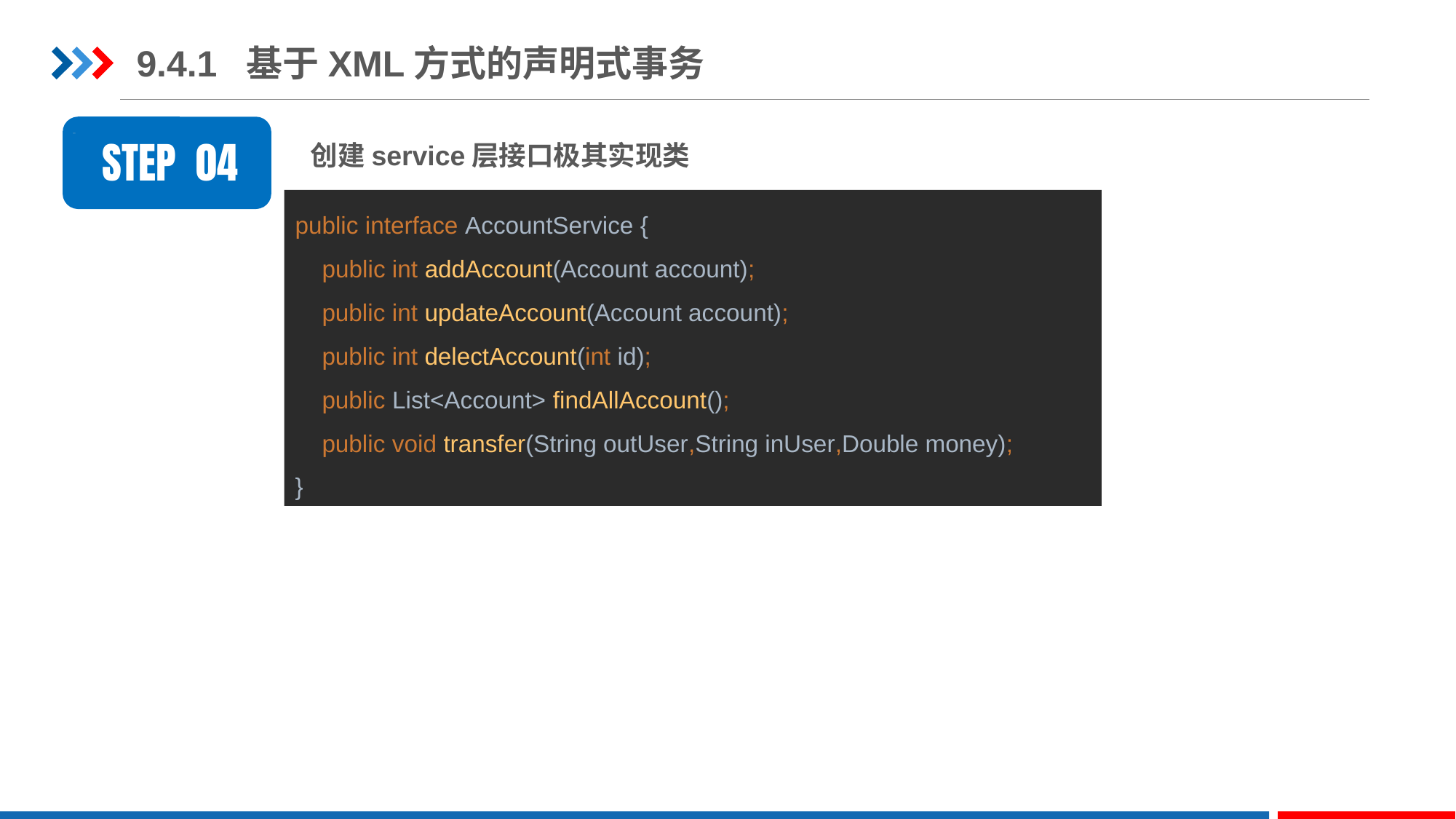

9.4.1  基于XML方式的声明式事务

创建service层接口极其实现类
STEP  04
public interface AccountService {
    public int addAccount(Account account);
    public int updateAccount(Account account);
    public int delectAccount(int id);
    public List<Account> findAllAccount();
    public void transfer(String outUser,String inUser,Double money);
}